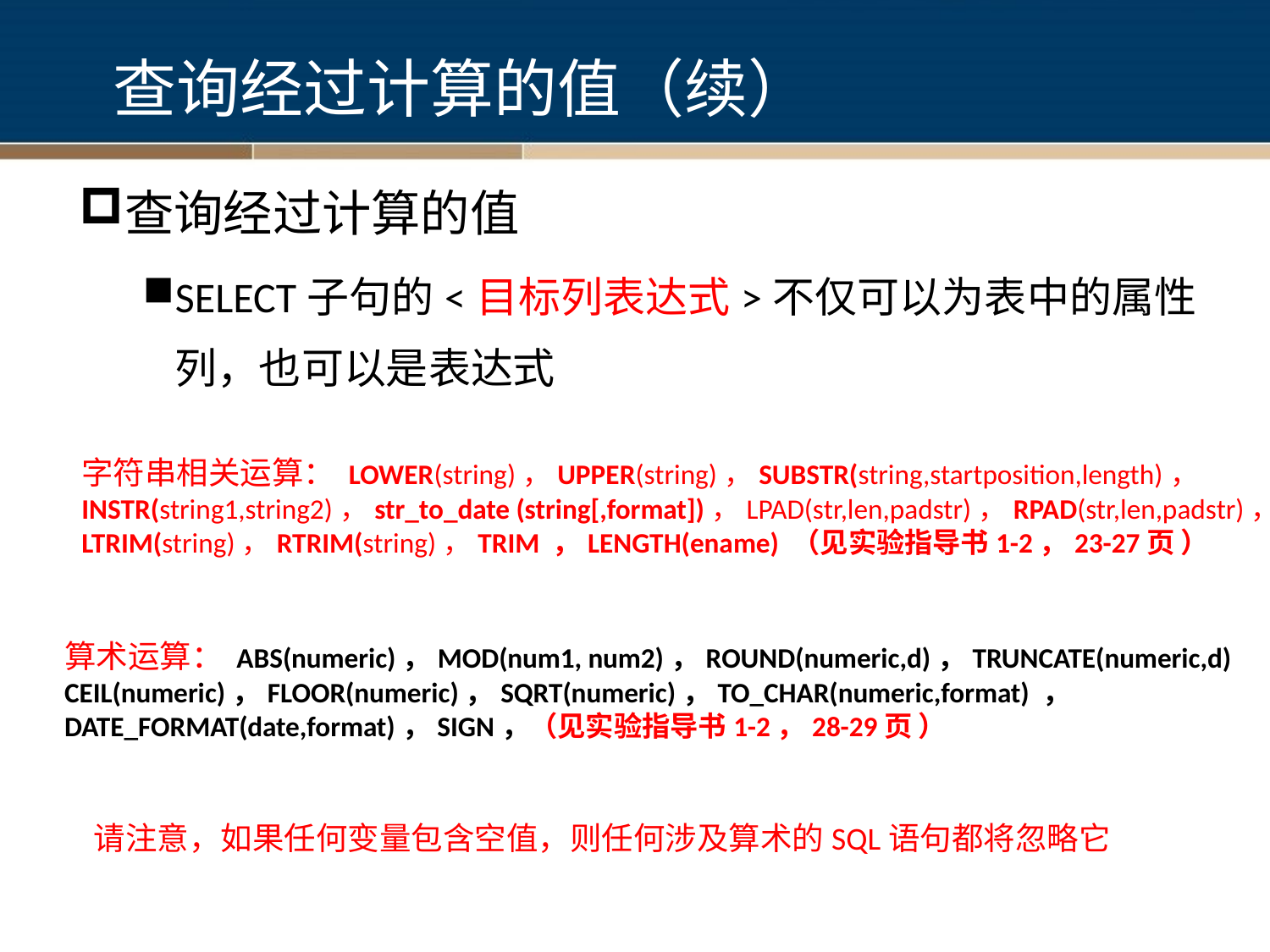

查询经过计算的值（续）
查询经过计算的值
SELECT子句的<目标列表达式>不仅可以为表中的属性列，也可以是表达式
字符串相关运算： LOWER(string)，UPPER(string)，SUBSTR(string,startposition,length)，
INSTR(string1,string2)，str_to_date (string[,format])，LPAD(str,len,padstr)，RPAD(str,len,padstr)，
LTRIM(string)，RTRIM(string)，TRIM ，LENGTH(ename) （见实验指导书1-2，23-27页 ）
算术运算： ABS(numeric)，MOD(num1, num2)，ROUND(numeric,d)，TRUNCATE(numeric,d)
CEIL(numeric)，FLOOR(numeric)，SQRT(numeric)，TO_CHAR(numeric,format) ，
DATE_FORMAT(date,format)，SIGN，（见实验指导书1-2，28-29页 ）
请注意，如果任何变量包含空值，则任何涉及算术的SQL语句都将忽略它